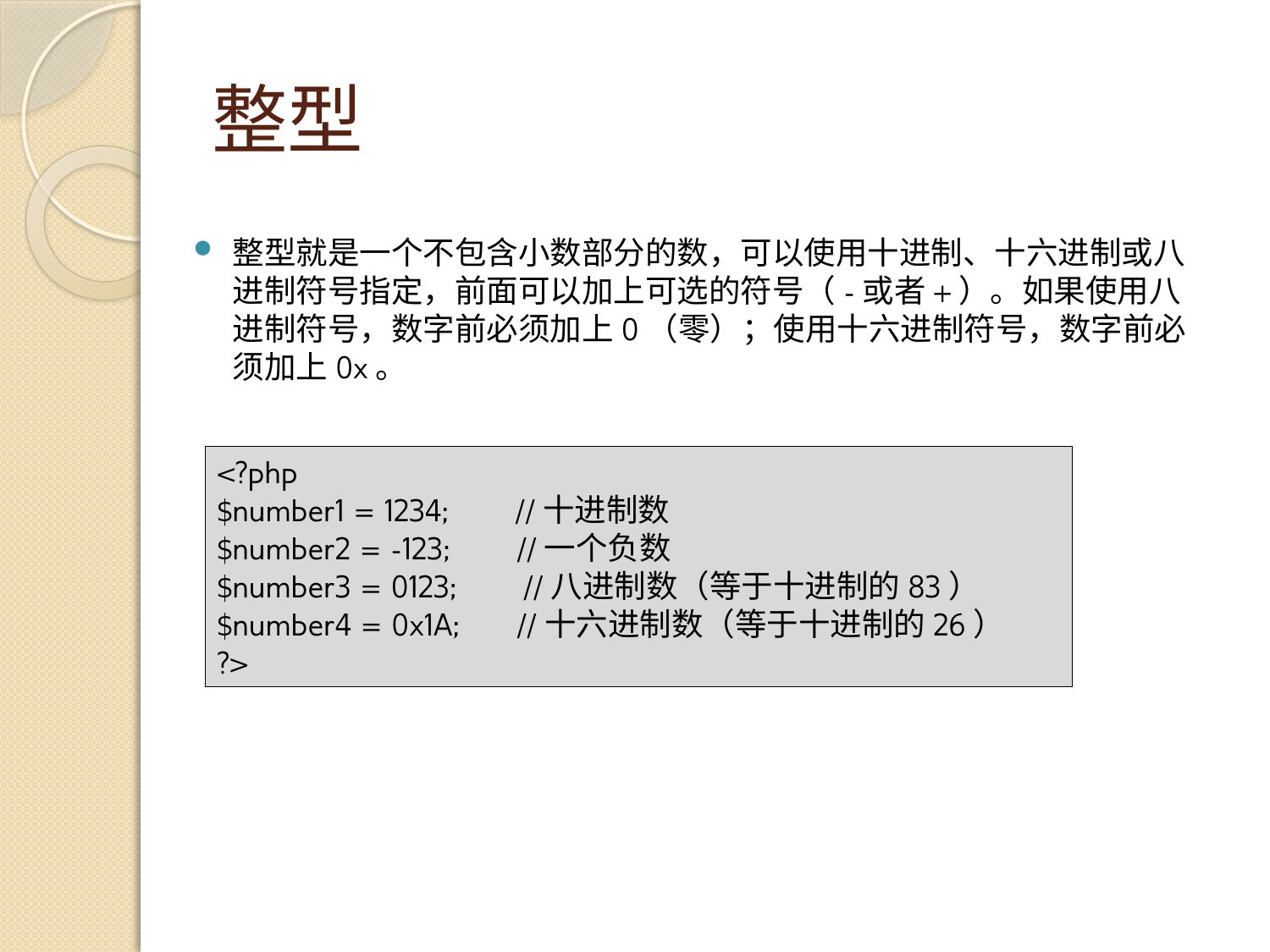

# 整型
整型就是一个不包含小数部分的数，可以使用十进制、十六进制或八进制符号指定，前面可以加上可选的符号（-或者+）。如果使用八进制符号，数字前必须加上0（零）；使用十六进制符号，数字前必须加上0x。
<?php
$number1 = 1234;       //十进制数
$number2 = -123;       //一个负数
$number3 = 0123;       //八进制数（等于十进制的83）
$number4 = 0x1A;      //十六进制数（等于十进制的26）
?>